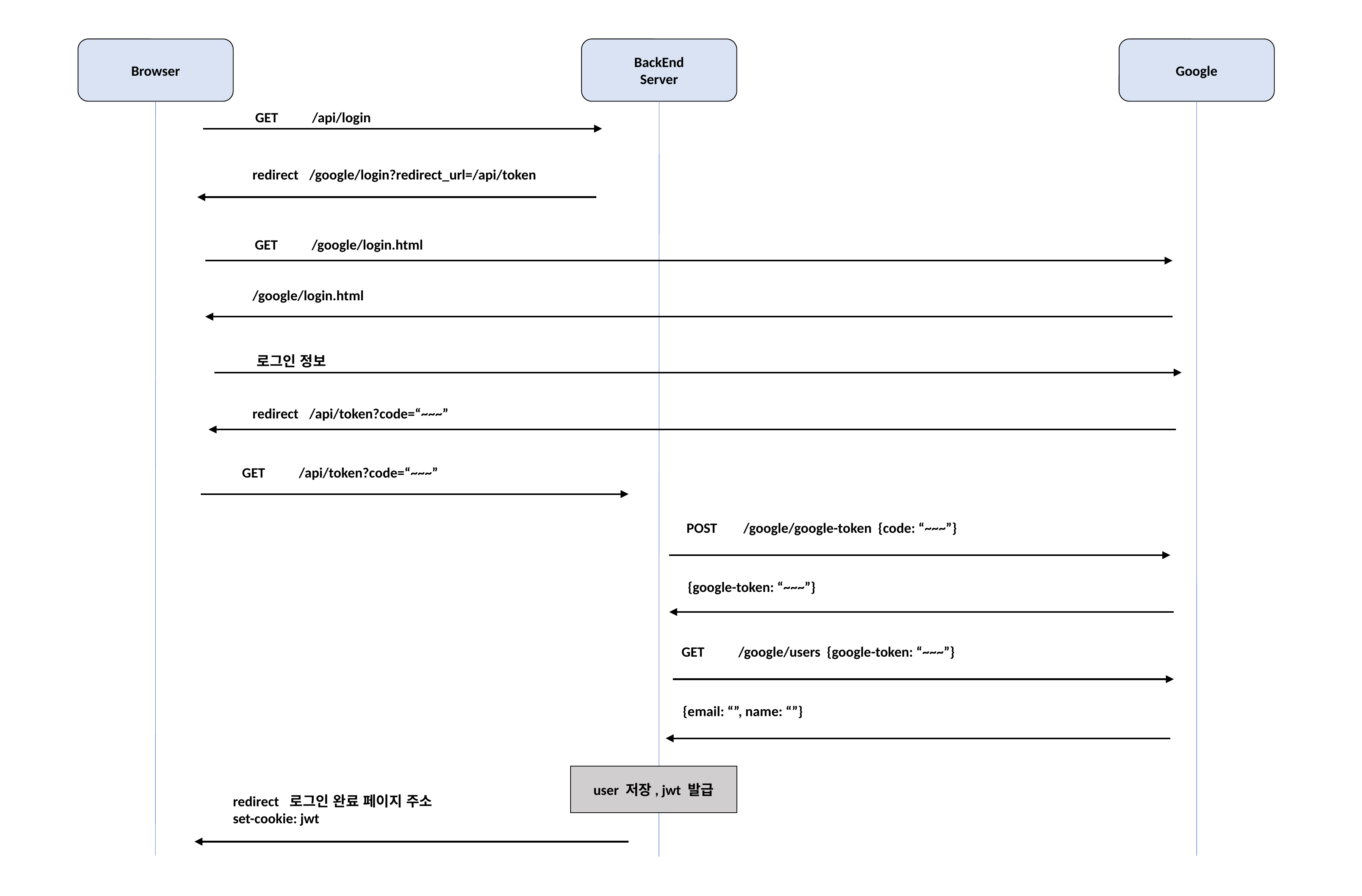

BackEnd
Server
Google
Browser
GET	/api/login
redirect	/google/login?redirect_url=/api/token
GET	/google/login.html
/google/login.html
로그인 정보
redirect	/api/token?code=“~~~”
GET	/api/token?code=“~~~”
POST	/google/google-token  {code: “~~~”}
{google-token: “~~~”}
GET	/google/users  {google-token: “~~~”}
{email: “”, name: “”}
user 저장, jwt 발급
redirect	로그인 완료 페이지 주소
set-cookie: jwt